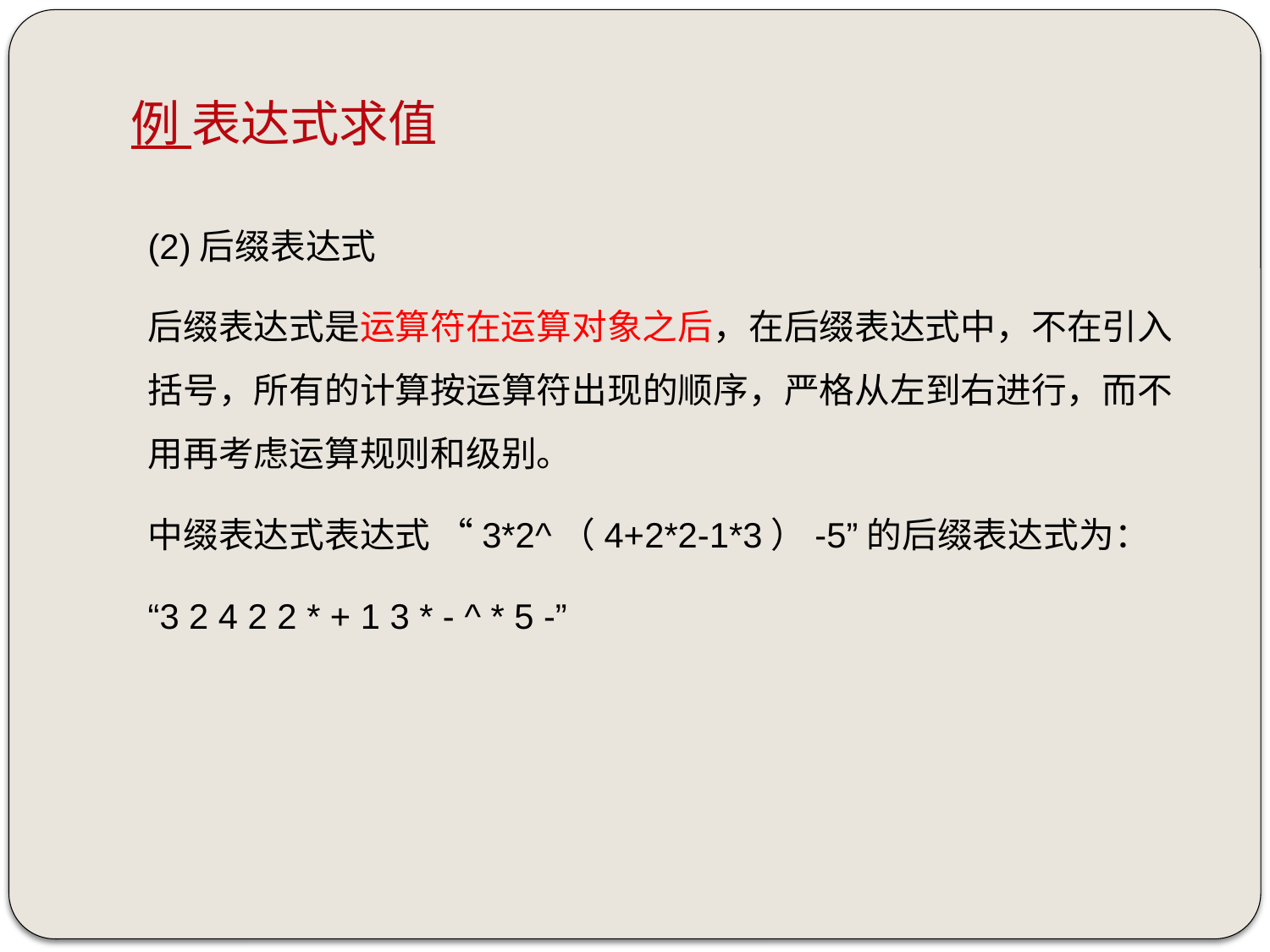

例 表达式求值
(2)后缀表达式
后缀表达式是运算符在运算对象之后，在后缀表达式中，不在引入括号，所有的计算按运算符出现的顺序，严格从左到右进行，而不用再考虑运算规则和级别。
中缀表达式表达式 “3*2^（4+2*2-1*3）-5”的后缀表达式为：
“3 2 4 2 2 * + 1 3 * - ^ * 5 -”